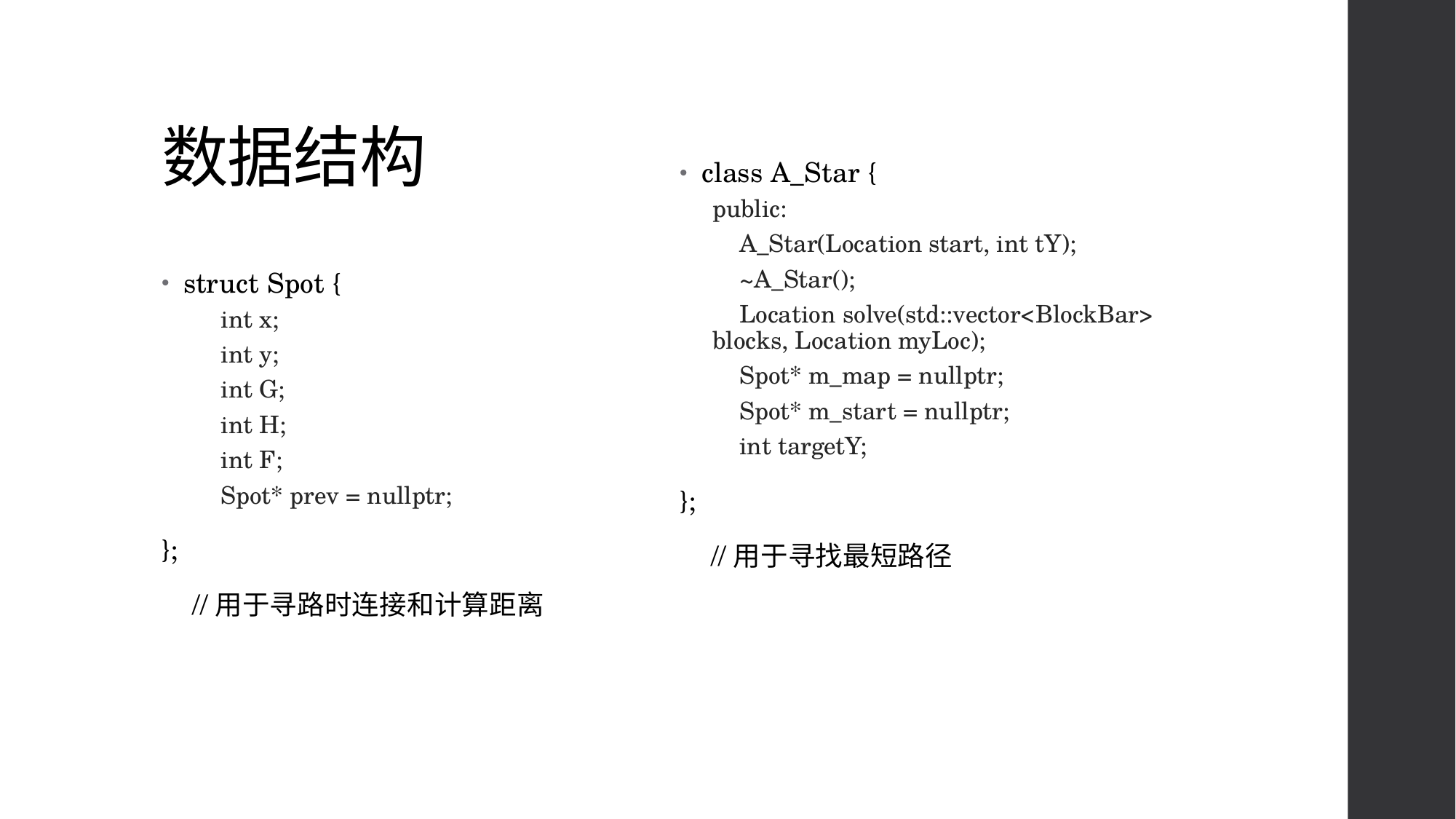

# 数据结构
class A_Star {
public:
    A_Star(Location start, int tY);
    ~A_Star();
    Location solve(std::vector<BlockBar> blocks, Location myLoc);
    Spot* m_map = nullptr;
    Spot* m_start = nullptr;
    int targetY;
};
    //用于寻找最短路径
struct Spot {
    int x;
    int y;
    int G;
    int H;
    int F;
    Spot* prev = nullptr;
};
    //用于寻路时连接和计算距离